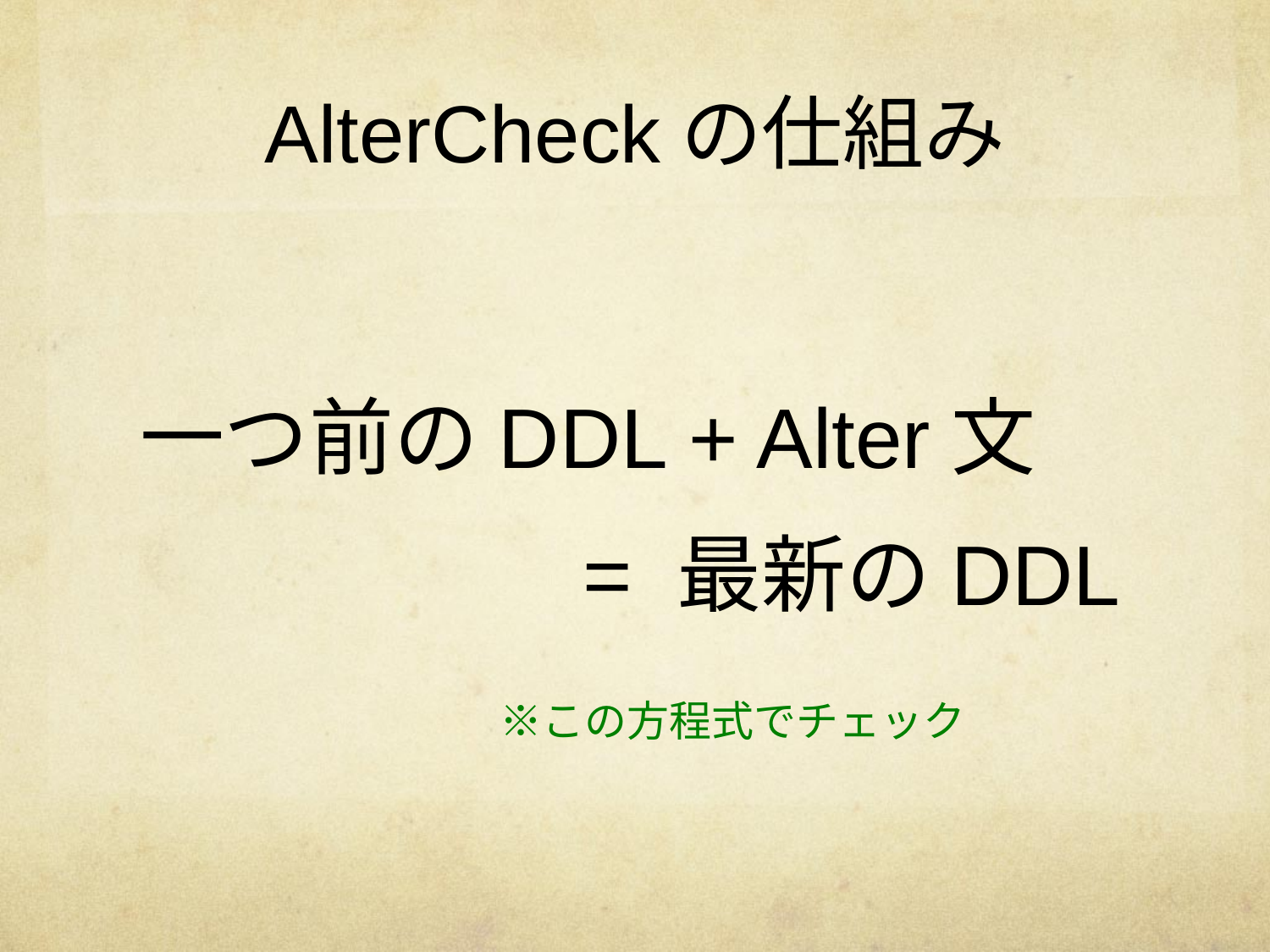

# AlterCheckの仕組み

一つ前のDDL + Alter文
　　　　　= 最新のDDL

　　　　　　　※この方程式でチェック